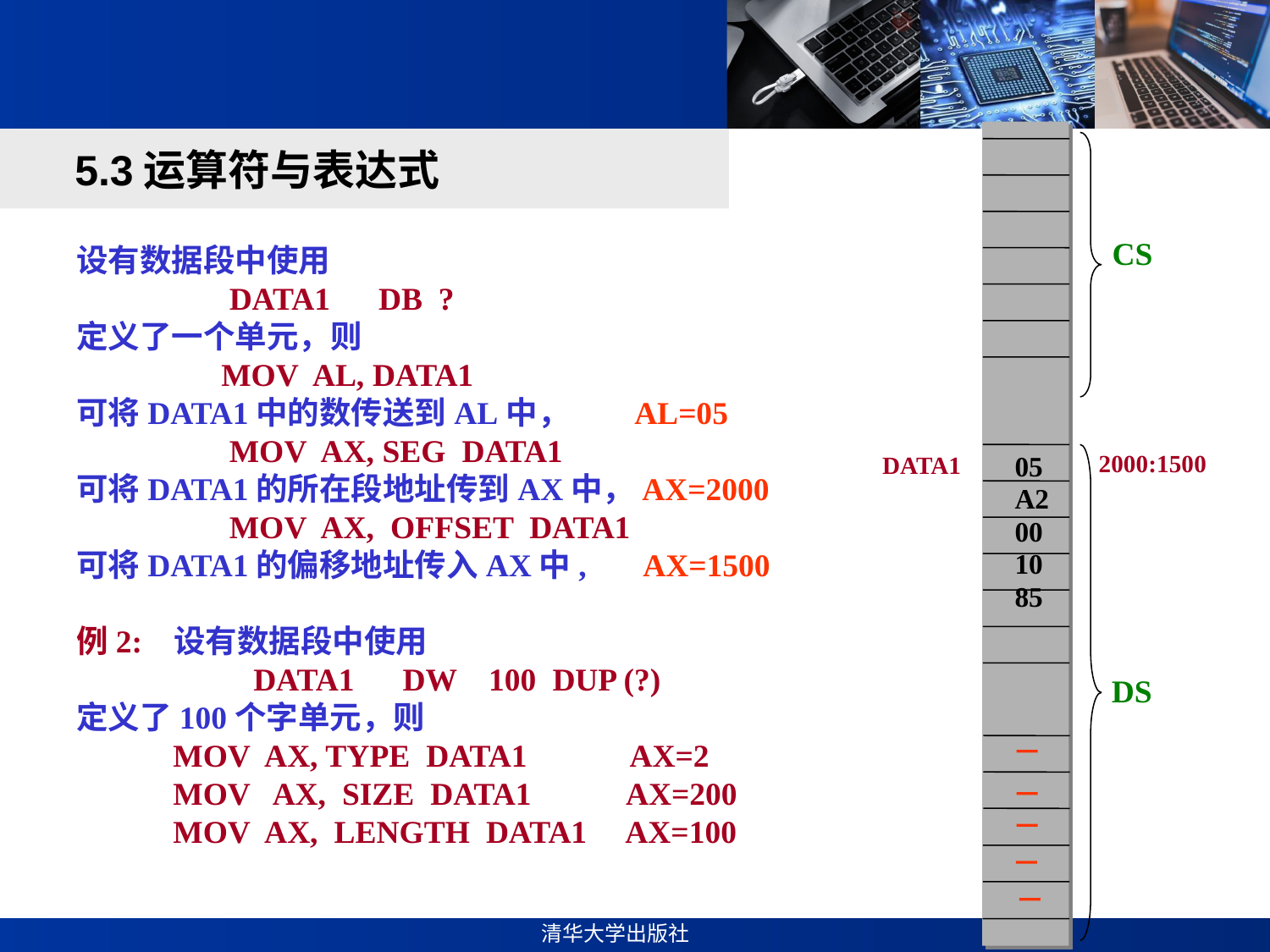

#

5.3运算符与表达式

CS
设有数据段中使用
                   DATA1      DB  ?
定义了一个单元，则
                  MOV  AL, DATA1
可将DATA1中的数传送到AL中，        AL=05
                   MOV  AX, SEG  DATA1
可将DATA1的所在段地址传到AX中，AX=2000
                   MOV  AX,  OFFSET  DATA1
可将DATA1的偏移地址传入AX中,       AX=1500

例2:   设有数据段中使用
                      DATA1      DW    100  DUP (?)
定义了100个字单元，则
            MOV  AX, TYPE  DATA1             AX=2
            MOV   AX,  SIZE  DATA1            AX=200
            MOV  AX,  LENGTH  DATA1     AX=100

2000:1500
DATA1

05
A2
00
10
85

DS